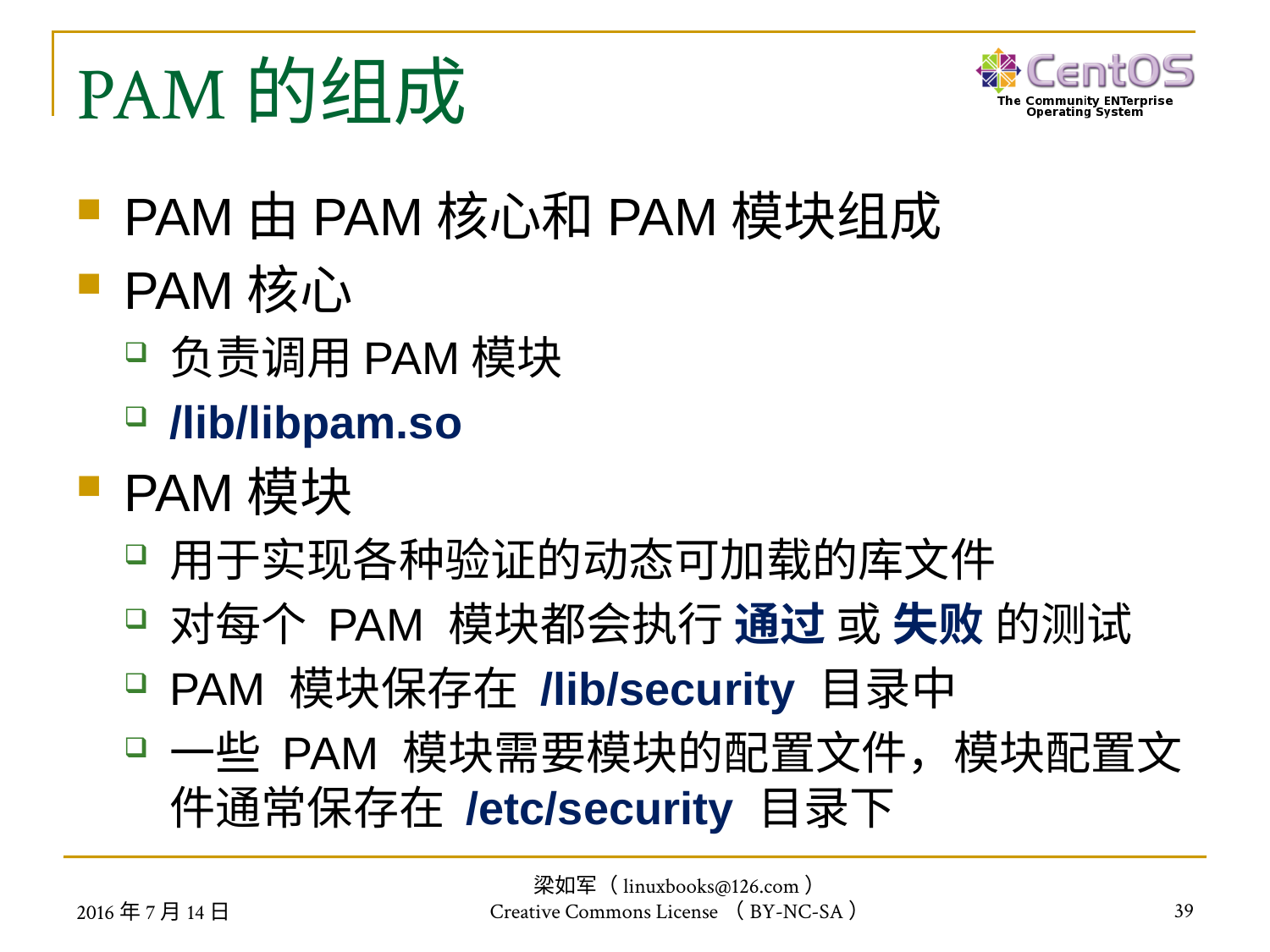

# PAM的组成
PAM由PAM核心和PAM模块组成
PAM核心
负责调用PAM模块
/lib/libpam.so
PAM模块
用于实现各种验证的动态可加载的库文件
对每个 PAM 模块都会执行 通过 或 失败 的测试
PAM 模块保存在 /lib/security 目录中
一些 PAM 模块需要模块的配置文件，模块配置文件通常保存在 /etc/security 目录下
梁如军（linuxbooks@126.com）
Creative Commons License（BY-NC-SA）
2016年7月14日
39